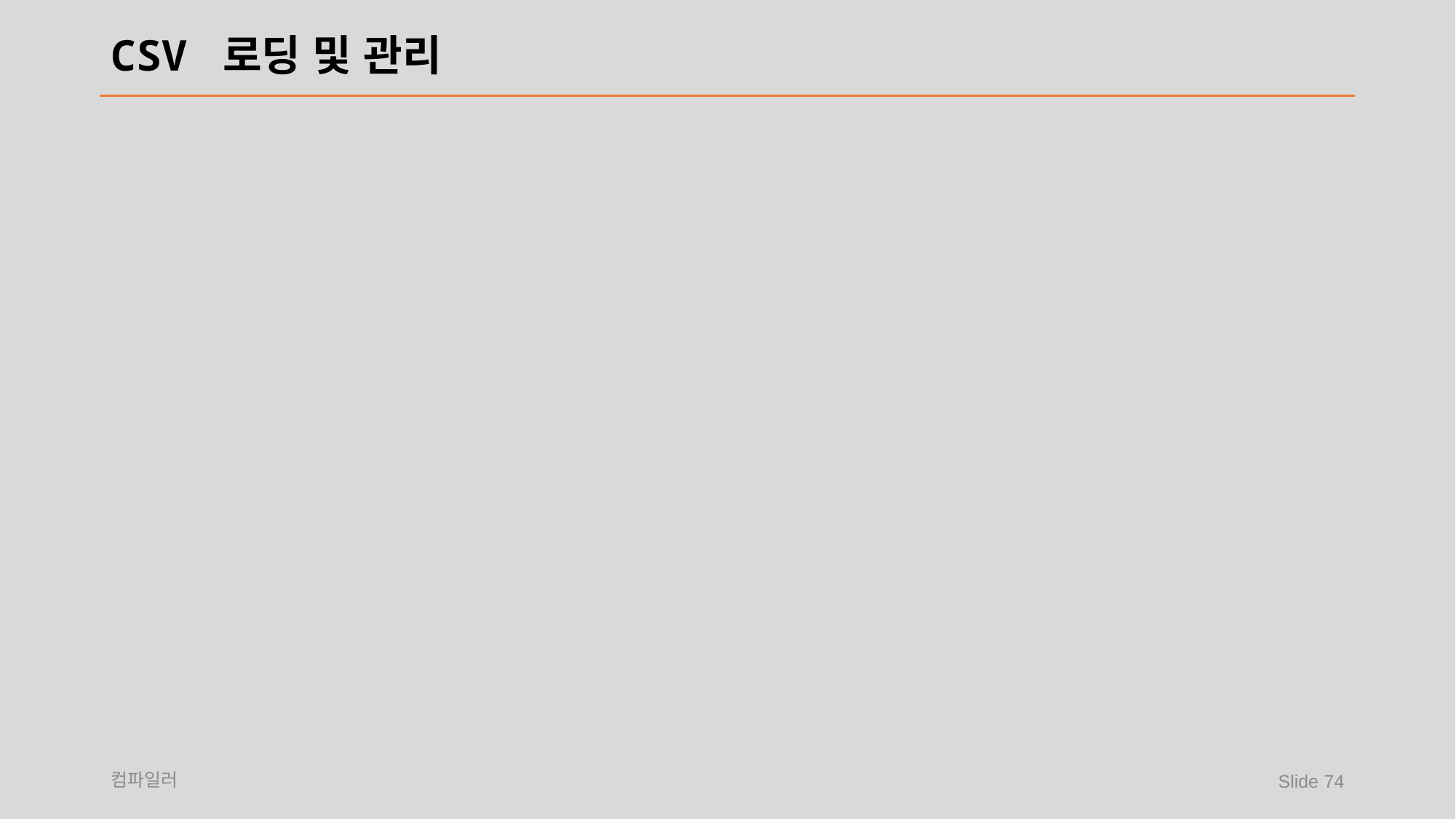

# CSV 로딩 및 관리

컴파일러
Slide 74